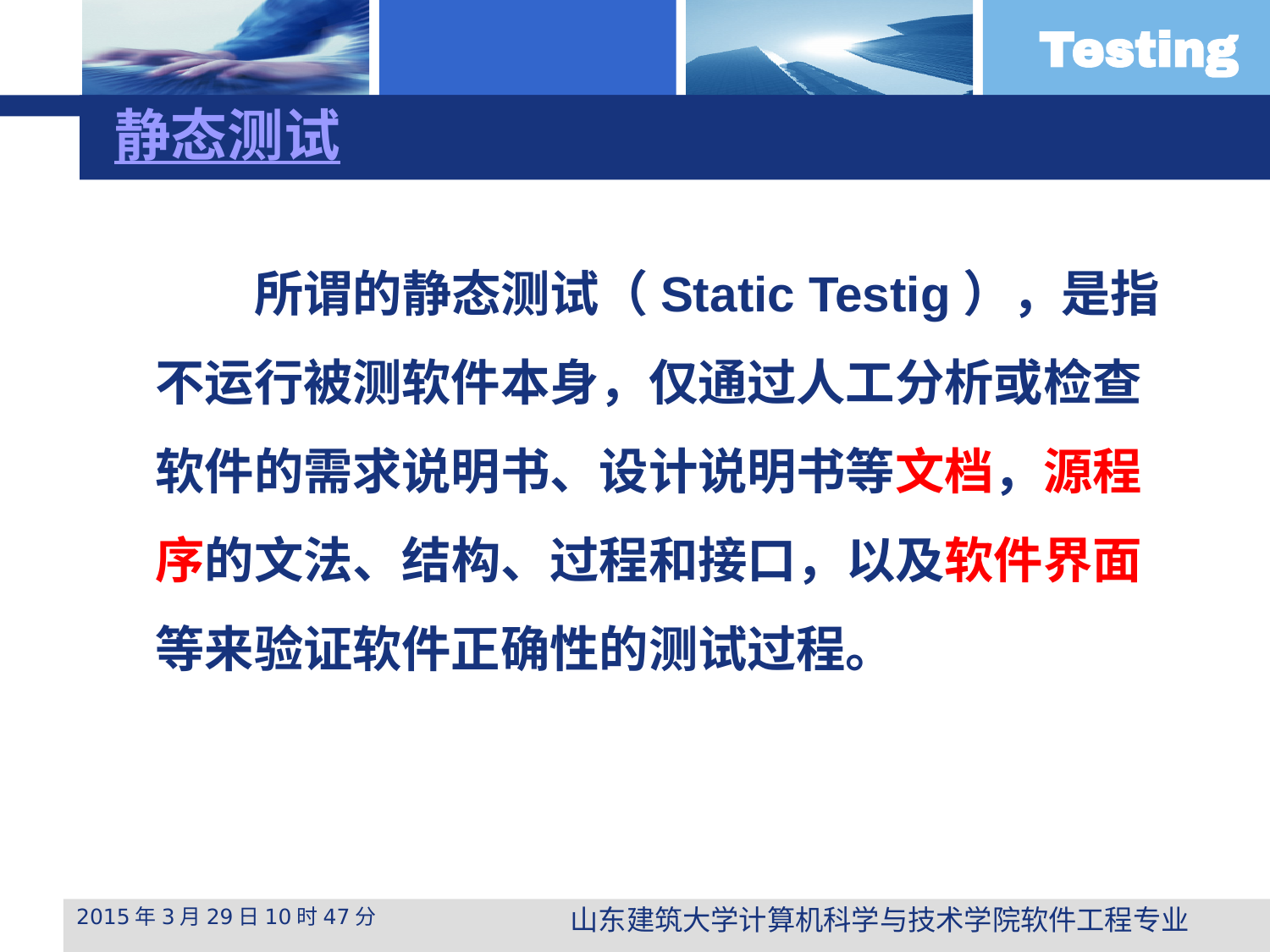

# 静态测试
            所谓的静态测试（Static Testig），是指不运行被测软件本身，仅通过人工分析或检查软件的需求说明书、设计说明书等文档，源程序的文法、结构、过程和接口，以及软件界面等来验证软件正确性的测试过程。
山东建筑大学计算机科学与技术学院软件工程专业
2015年3月29日10时47分